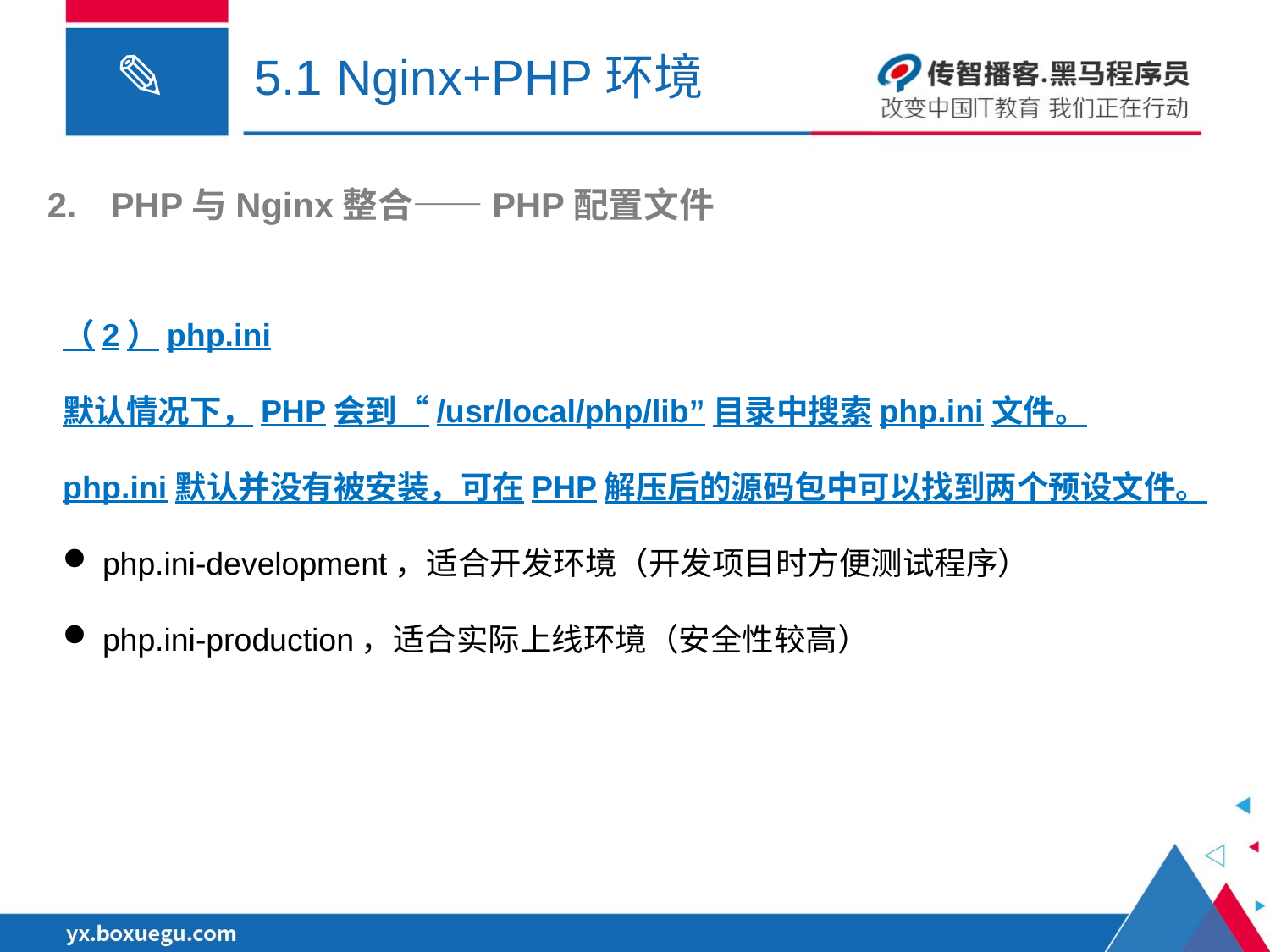

# 5.1 Nginx+PHP环境
PHP与Nginx整合——PHP配置文件
（2）php.ini
默认情况下，PHP会到“/usr/local/php/lib”目录中搜索php.ini文件。
php.ini默认并没有被安装，可在PHP解压后的源码包中可以找到两个预设文件。
php.ini-development，适合开发环境（开发项目时方便测试程序）
php.ini-production，适合实际上线环境（安全性较高）